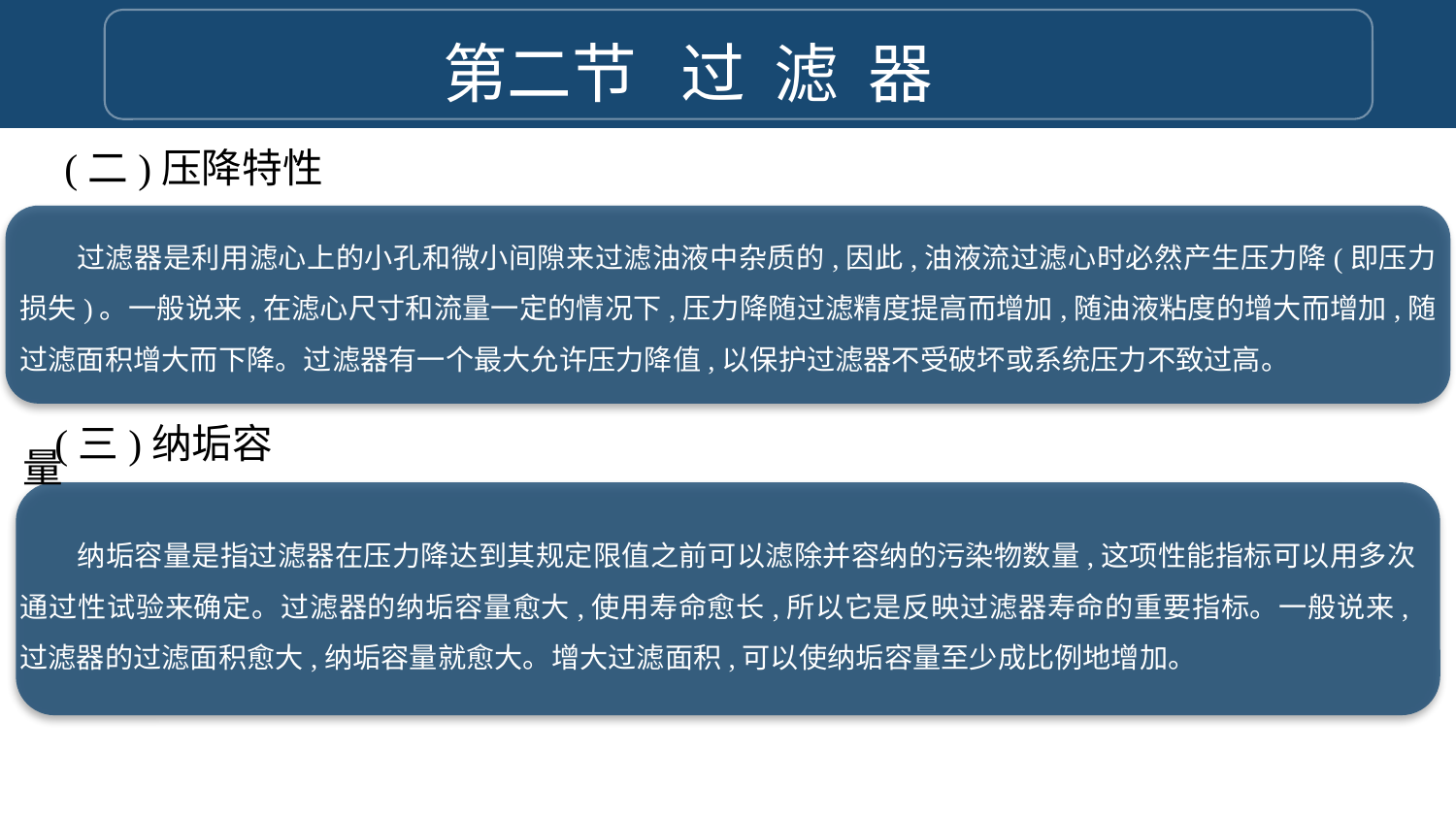

第二节   过  滤  器
　(二)压降特性

过滤器是利用滤心上的小孔和微小间隙来过滤油液中杂质的,因此,油液流过滤心时必然产生压力降(即压力损失)。一般说来,在滤心尺寸和流量一定的情况下,压力降随过滤精度提高而增加,随油液粘度的增大而增加,随过滤面积增大而下降。过滤器有一个最大允许压力降值,以保护过滤器不受破坏或系统压力不致过高。
(三)纳垢容量

纳垢容量是指过滤器在压力降达到其规定限值之前可以滤除并容纳的污染物数量,这项性能指标可以用多次通过性试验来确定。过滤器的纳垢容量愈大,使用寿命愈长,所以它是反映过滤器寿命的重要指标。一般说来,过滤器的过滤面积愈大,纳垢容量就愈大。增大过滤面积,可以使纳垢容量至少成比例地增加。